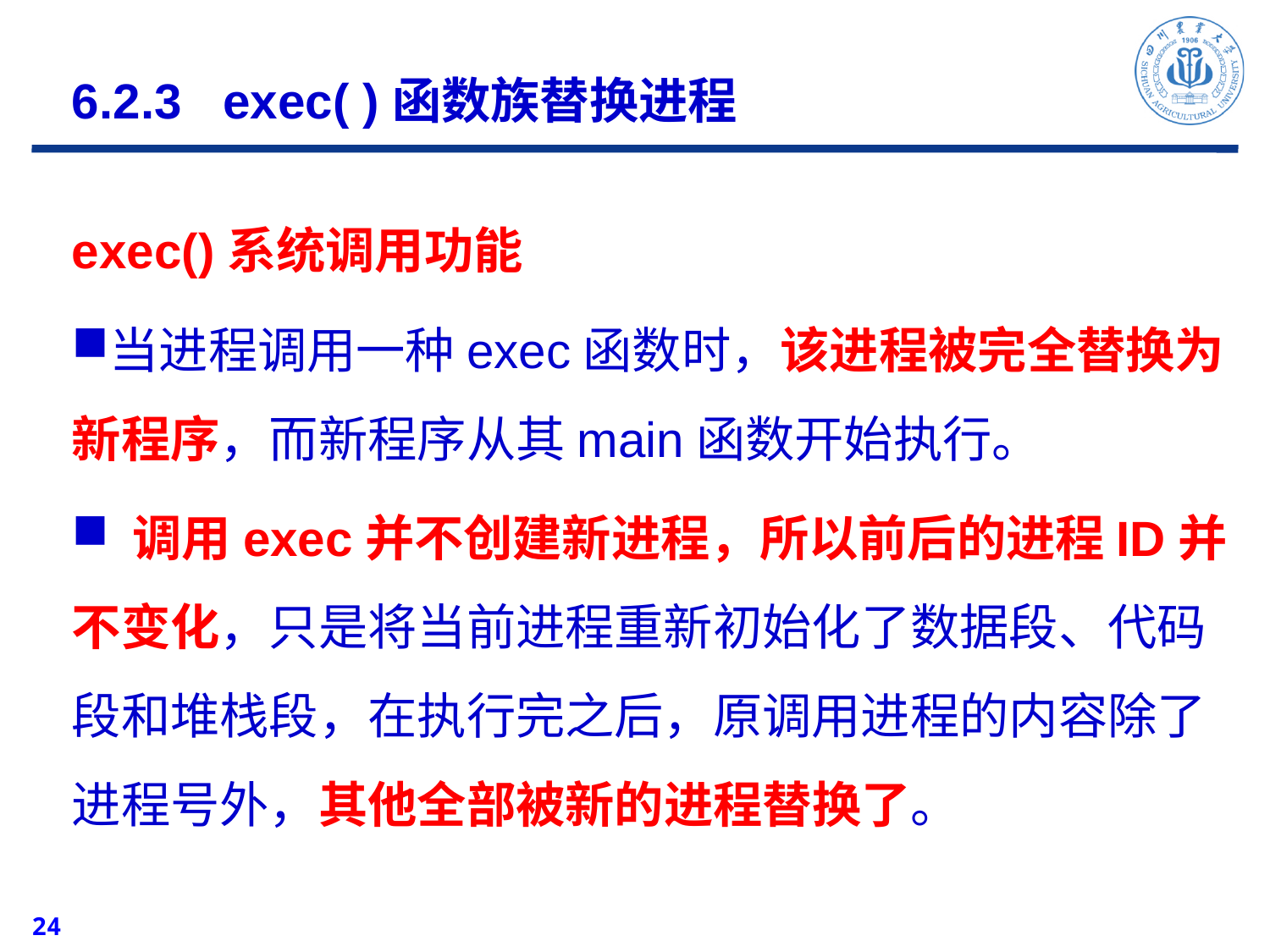

6.2.3   exec( )函数族替换进程
exec()系统调用功能
当进程调用一种exec函数时，该进程被完全替换为新程序，而新程序从其main函数开始执行。
 调用exec并不创建新进程，所以前后的进程ID并不变化，只是将当前进程重新初始化了数据段、代码段和堆栈段，在执行完之后，原调用进程的内容除了进程号外，其他全部被新的进程替换了。